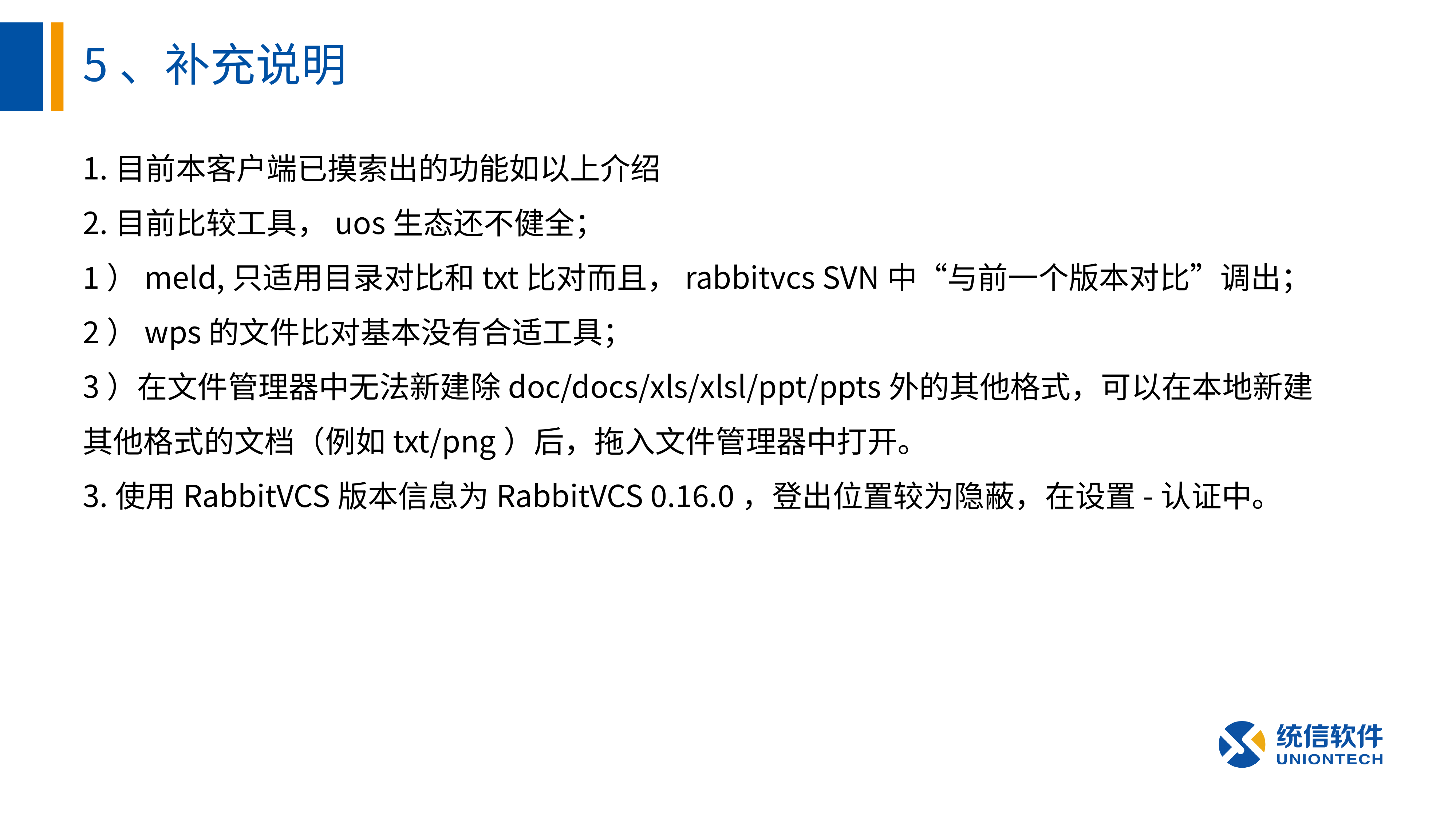

# 5、补充说明
1.目前本客户端已摸索出的功能如以上介绍
2.目前比较工具，uos生态还不健全；
1）meld,只适用目录对比和txt比对而且，rabbitvcs SVN中“与前一个版本对比”调出；
2）wps的文件比对基本没有合适工具；
3）在文件管理器中无法新建除doc/docs/xls/xlsl/ppt/ppts外的其他格式，可以在本地新建其他格式的文档（例如txt/png）后，拖入文件管理器中打开。
3.使用RabbitVCS版本信息为RabbitVCS 0.16.0，登出位置较为隐蔽，在设置-认证中。